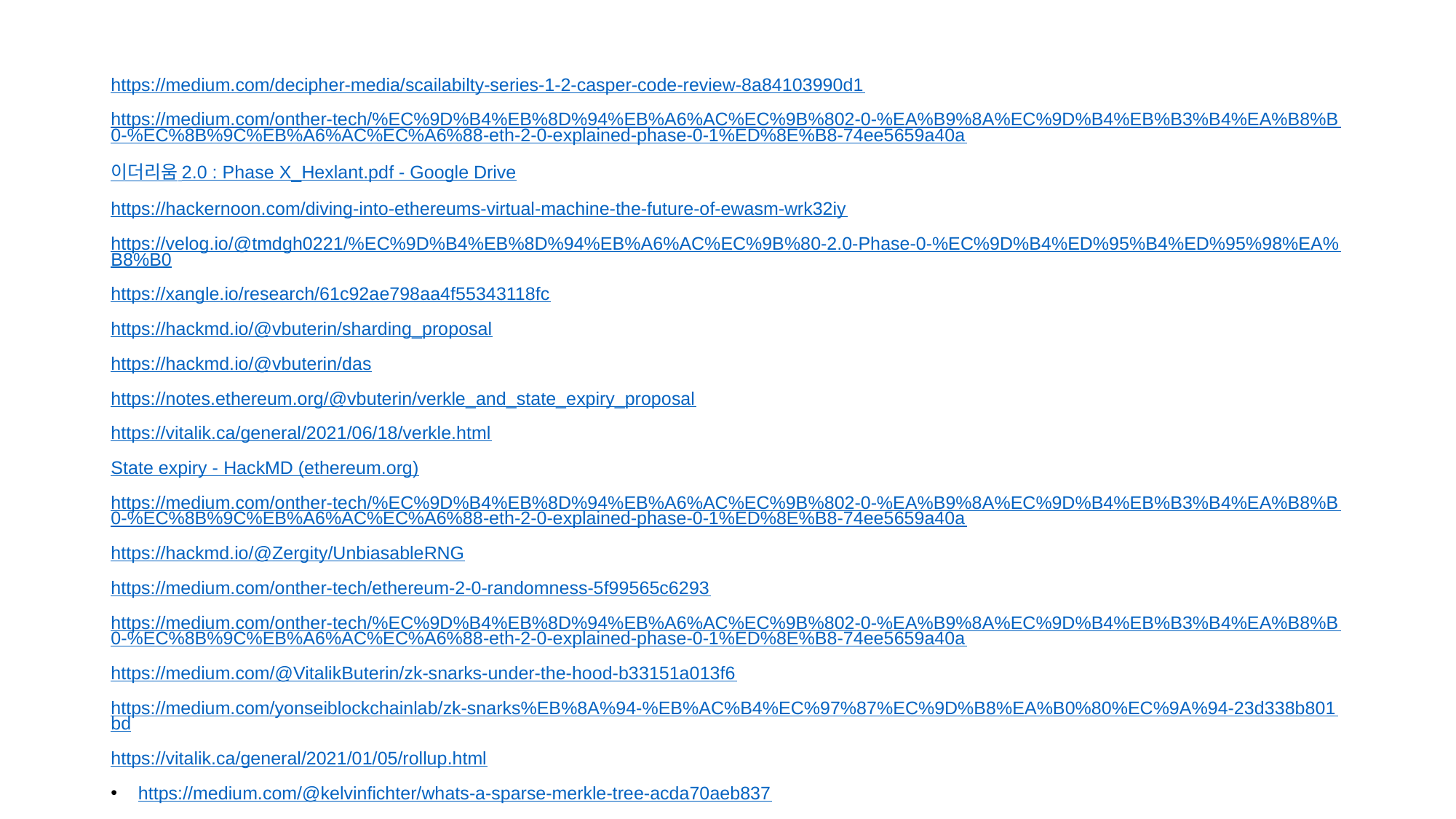

https://medium.com/decipher-media/scailabilty-series-1-2-casper-code-review-8a84103990d1
https://medium.com/onther-tech/%EC%9D%B4%EB%8D%94%EB%A6%AC%EC%9B%802-0-%EA%B9%8A%EC%9D%B4%EB%B3%B4%EA%B8%B0-%EC%8B%9C%EB%A6%AC%EC%A6%88-eth-2-0-explained-phase-0-1%ED%8E%B8-74ee5659a40a
이더리움 2.0 : Phase X_Hexlant.pdf - Google Drive
https://hackernoon.com/diving-into-ethereums-virtual-machine-the-future-of-ewasm-wrk32iy
https://velog.io/@tmdgh0221/%EC%9D%B4%EB%8D%94%EB%A6%AC%EC%9B%80-2.0-Phase-0-%EC%9D%B4%ED%95%B4%ED%95%98%EA%B8%B0
https://xangle.io/research/61c92ae798aa4f55343118fc
https://hackmd.io/@vbuterin/sharding_proposal
https://hackmd.io/@vbuterin/das
https://notes.ethereum.org/@vbuterin/verkle_and_state_expiry_proposal
https://vitalik.ca/general/2021/06/18/verkle.html
State expiry - HackMD (ethereum.org)
https://medium.com/onther-tech/%EC%9D%B4%EB%8D%94%EB%A6%AC%EC%9B%802-0-%EA%B9%8A%EC%9D%B4%EB%B3%B4%EA%B8%B0-%EC%8B%9C%EB%A6%AC%EC%A6%88-eth-2-0-explained-phase-0-1%ED%8E%B8-74ee5659a40a
https://hackmd.io/@Zergity/UnbiasableRNG
https://medium.com/onther-tech/ethereum-2-0-randomness-5f99565c6293
https://medium.com/onther-tech/%EC%9D%B4%EB%8D%94%EB%A6%AC%EC%9B%802-0-%EA%B9%8A%EC%9D%B4%EB%B3%B4%EA%B8%B0-%EC%8B%9C%EB%A6%AC%EC%A6%88-eth-2-0-explained-phase-0-1%ED%8E%B8-74ee5659a40a
https://medium.com/@VitalikButerin/zk-snarks-under-the-hood-b33151a013f6
https://medium.com/yonseiblockchainlab/zk-snarks%EB%8A%94-%EB%AC%B4%EC%97%87%EC%9D%B8%EA%B0%80%EC%9A%94-23d338b801bd
https://vitalik.ca/general/2021/01/05/rollup.html
https://medium.com/@kelvinfichter/whats-a-sparse-merkle-tree-acda70aeb837
https://lisk.com/blog/research/sparse-merkle-trees-and-new-state-model